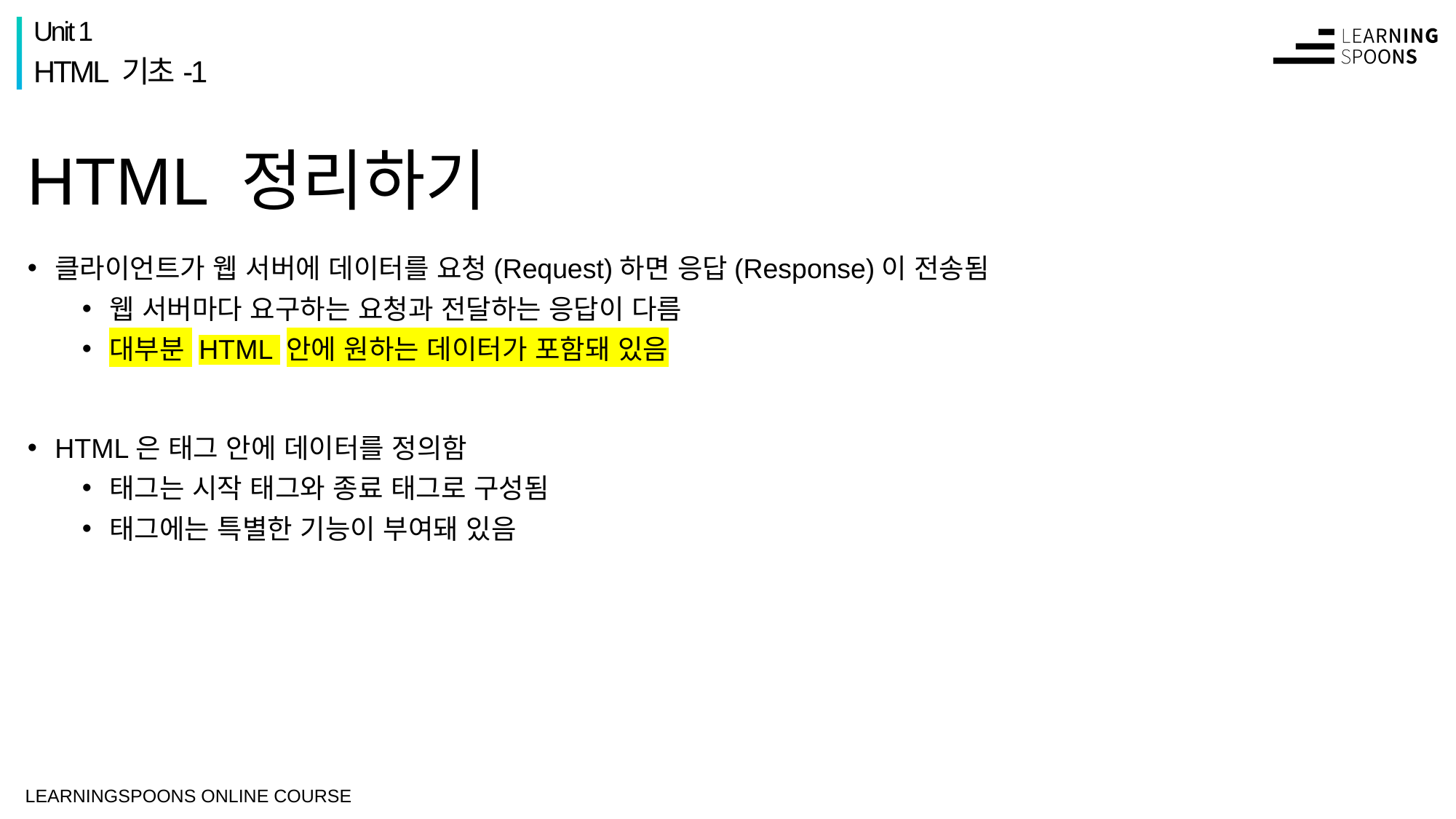

Unit 1
HTML 기초-1

# HTML 정리하기
클라이언트가 웹 서버에 데이터를 요청(Request)하면 응답(Response)이 전송됨
웹 서버마다 요구하는 요청과 전달하는 응답이 다름
대부분 HTML 안에 원하는 데이터가 포함돼 있음

HTML은 태그 안에 데이터를 정의함
태그는 시작 태그와 종료 태그로 구성됨
태그에는 특별한 기능이 부여돼 있음